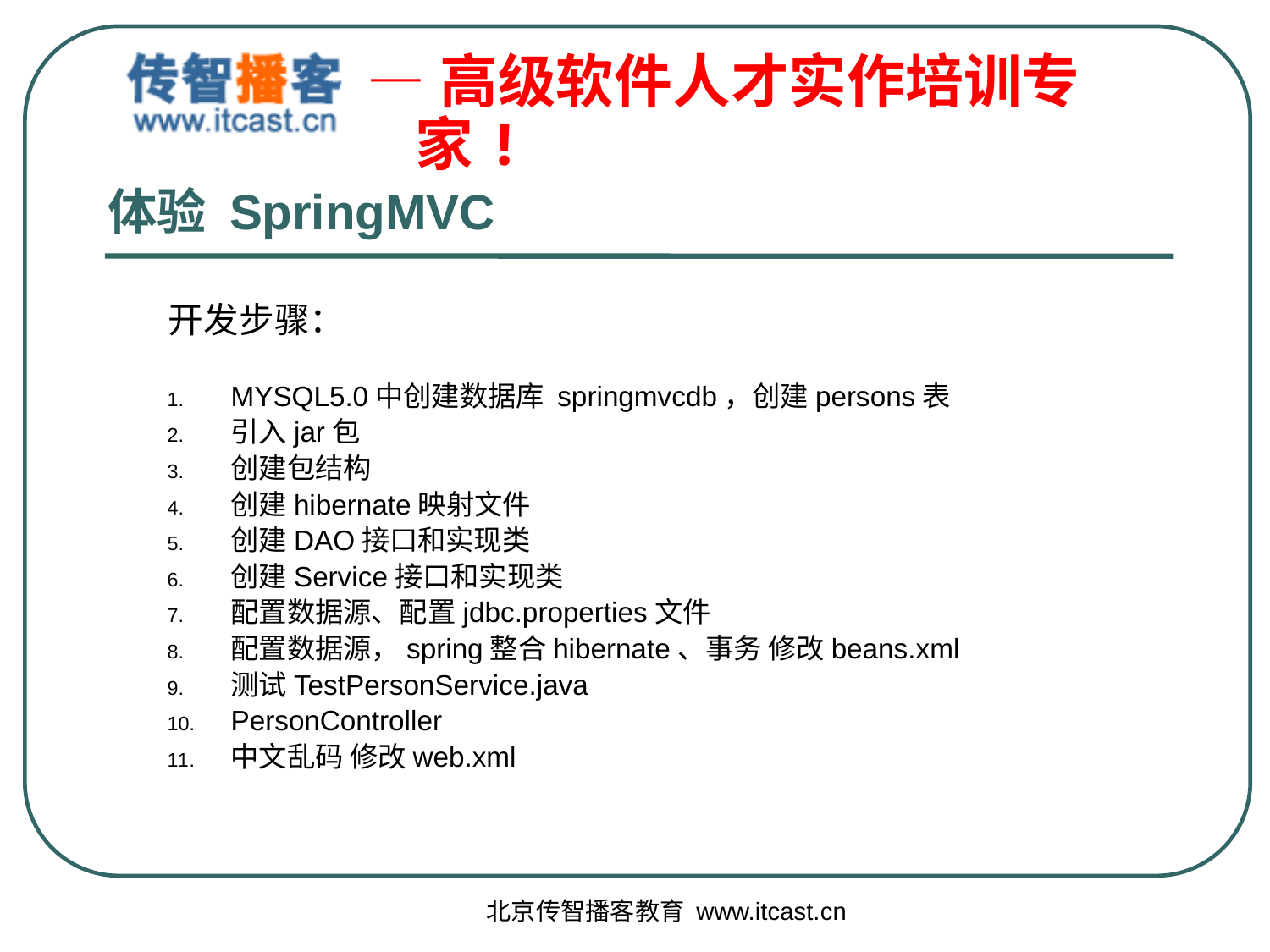

# 体验 SpringMVC
开发步骤：
MYSQL5.0中创建数据库 springmvcdb，创建persons表
引入jar包
创建包结构
创建hibernate映射文件
创建DAO接口和实现类
创建Service接口和实现类
配置数据源、配置jdbc.properties文件
配置数据源，spring整合hibernate、事务 修改beans.xml
测试TestPersonService.java
PersonController
中文乱码 修改web.xml

北京传智播客教育 www.itcast.cn